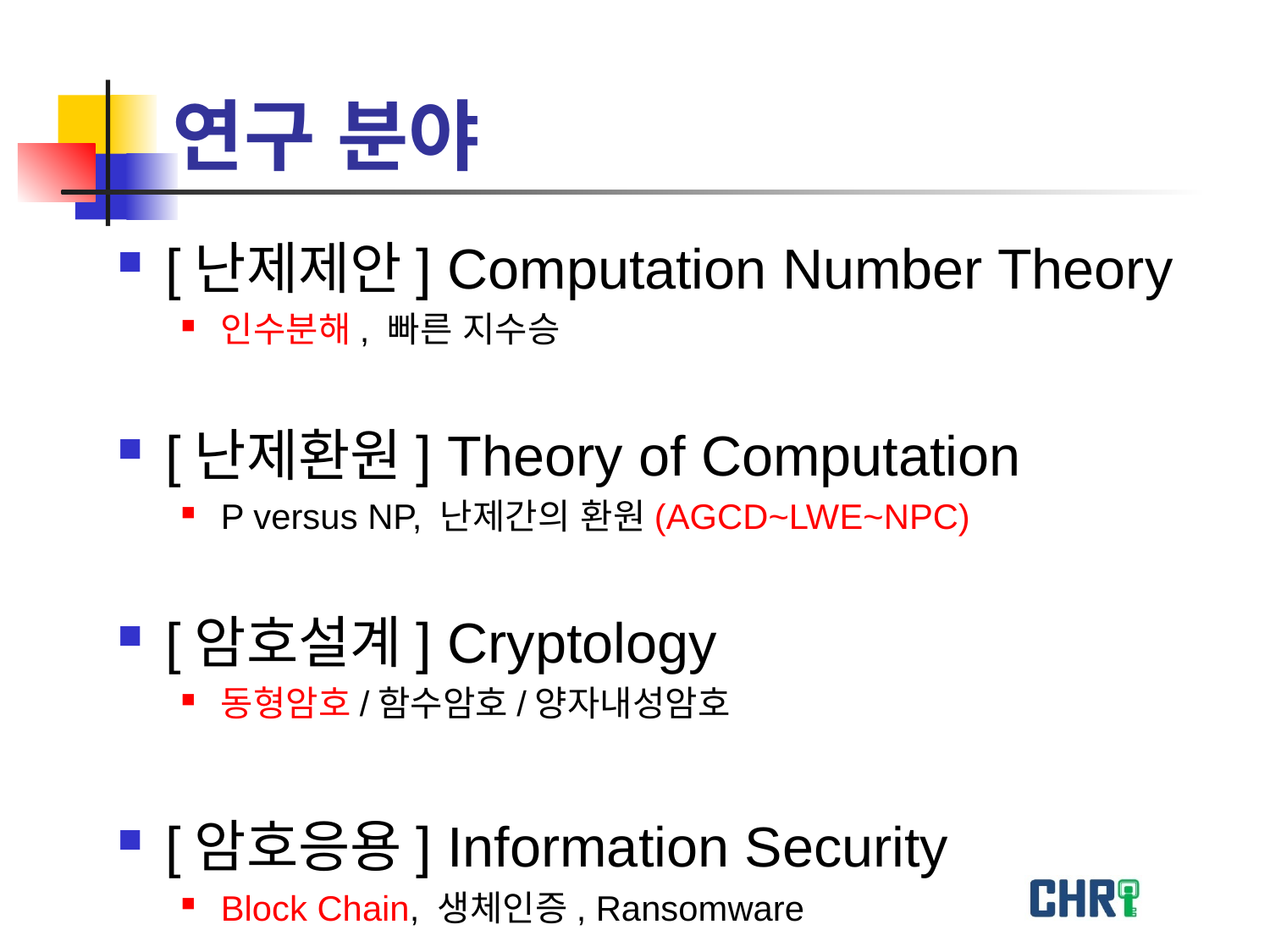

# 연구 분야
[난제제안] Computation Number Theory
인수분해, 빠른 지수승

[난제환원] Theory of Computation
P versus NP, 난제간의 환원(AGCD~LWE~NPC)

[암호설계] Cryptology
동형암호/함수암호/양자내성암호

[암호응용] Information Security
Block Chain, 생체인증, Ransomware